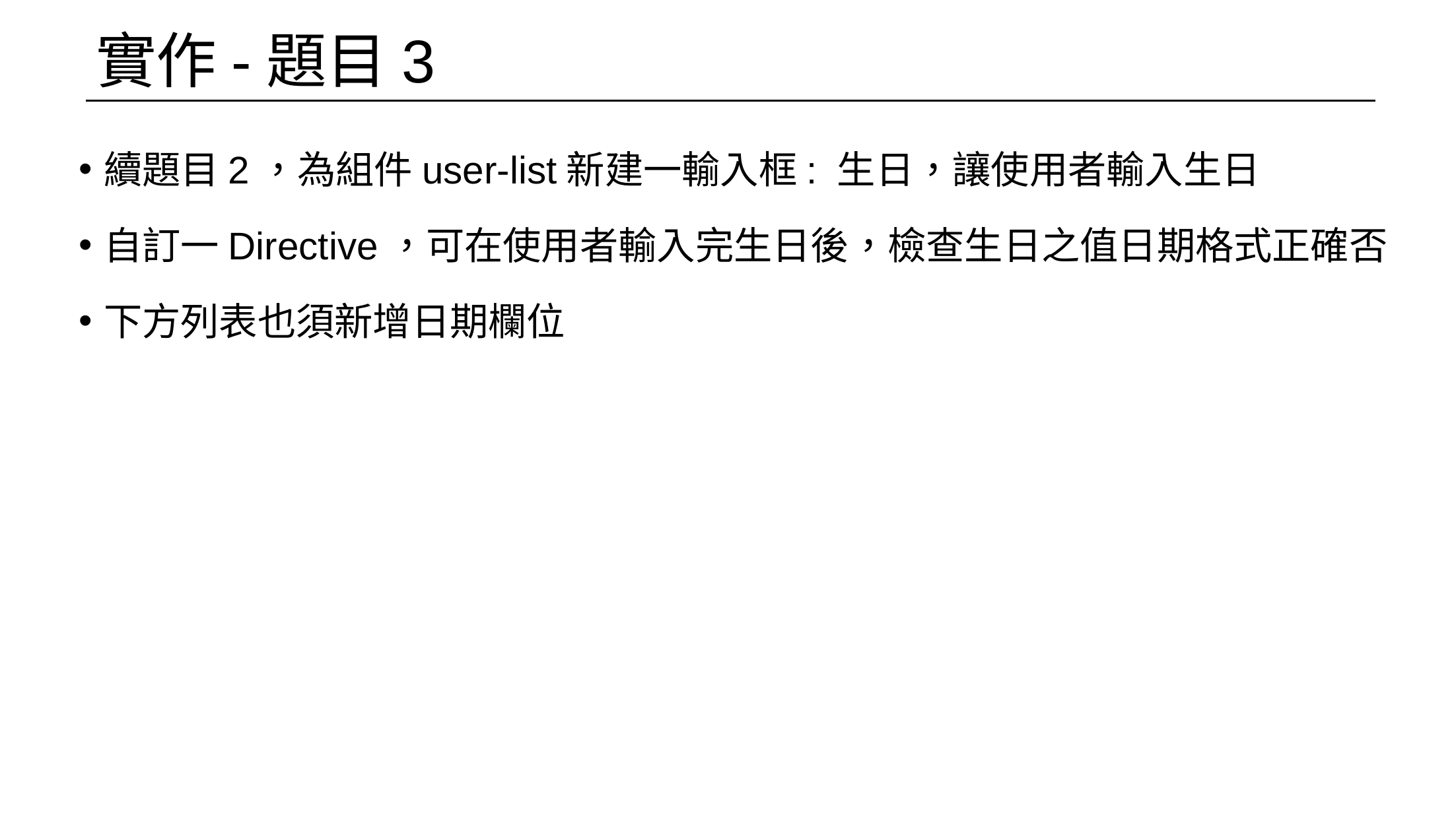

# 實作-題目3
續題目2，為組件user-list新建一輸入框: 生日，讓使用者輸入生日
自訂一Directive，可在使用者輸入完生日後，檢查生日之值日期格式正確否
下方列表也須新增日期欄位